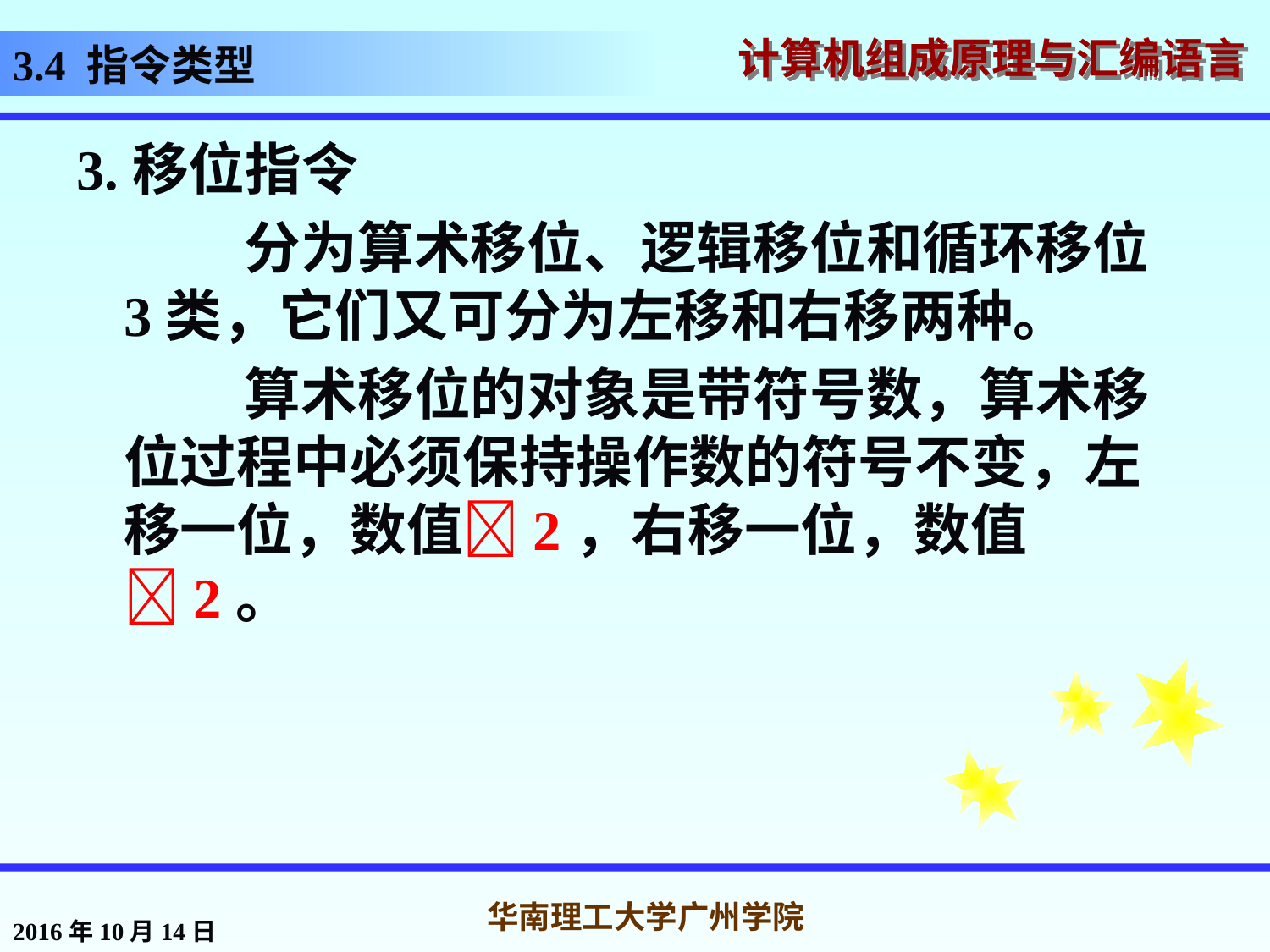

3.4 指令类型
3.移位指令
            分为算术移位、逻辑移位和循环移位3类，它们又可分为左移和右移两种。
            算术移位的对象是带符号数，算术移位过程中必须保持操作数的符号不变，左移一位，数值×2，右移一位，数值÷2。
2016年10月14日
华南理工大学广州学院